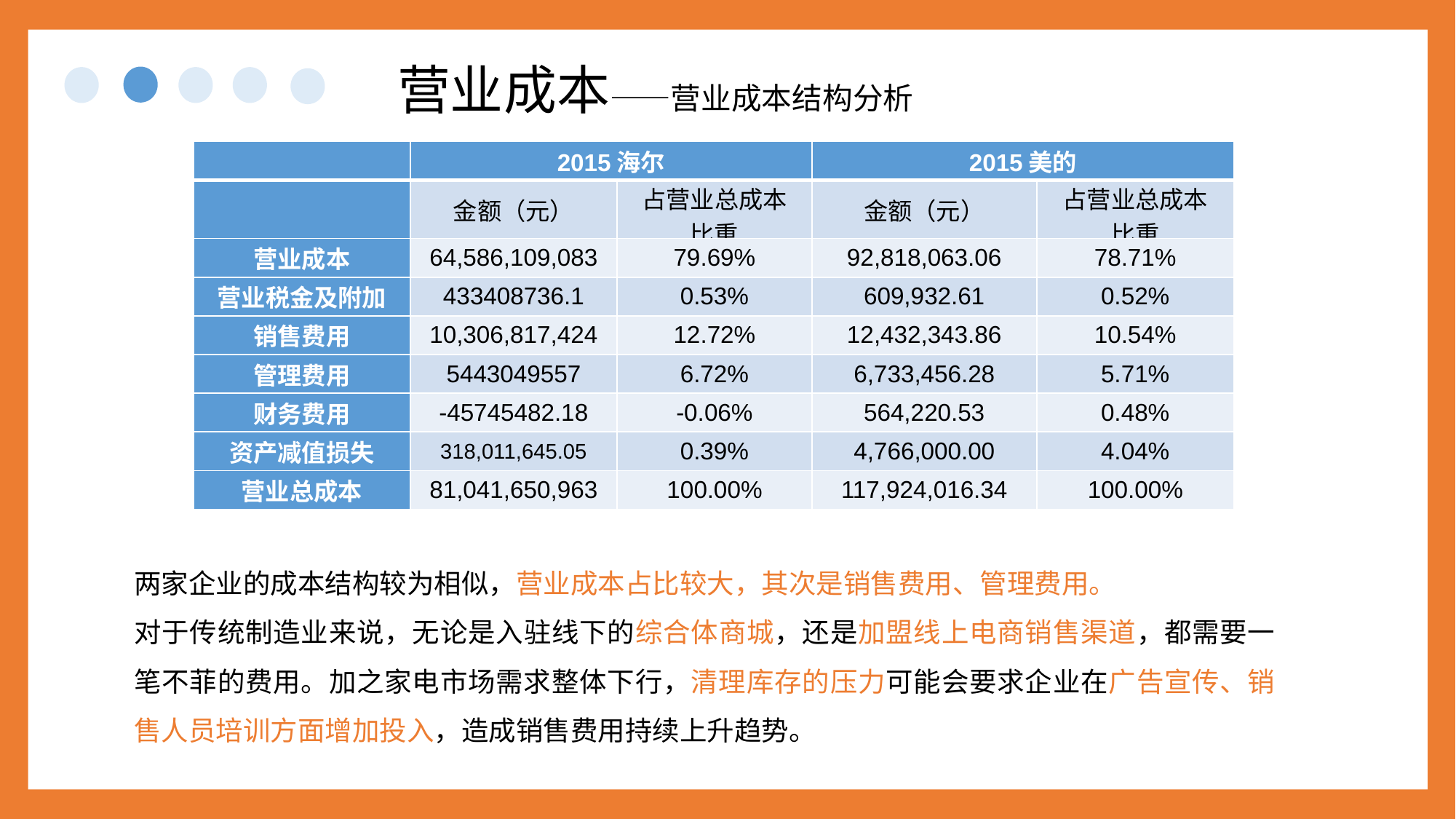

营业成本——营业成本结构分析

|  | 2015海尔 |  | 2015美的 |  |
| --- | --- | --- | --- | --- |
|  | 金额（元） | 占营业总成本 比重 | 金额（元） | 占营业总成本 比重 |
| 营业成本 | 64,586,109,083 | 79.69% | 92,818,063.06 | 78.71% |
| 营业税金及附加 | 433408736.1 | 0.53% | 609,932.61 | 0.52% |
| 销售费用 | 10,306,817,424 | 12.72% | 12,432,343.86 | 10.54% |
| 管理费用 | 5443049557 | 6.72% | 6,733,456.28 | 5.71% |
| 财务费用 | -45745482.18 | -0.06% | 564,220.53 | 0.48% |
| 资产减值损失 | 318,011,645.05 | 0.39% | 4,766,000.00 | 4.04% |
| 营业总成本 | 81,041,650,963 | 100.00% | 117,924,016.34 | 100.00% |
两家企业的成本结构较为相似，营业成本占比较大，其次是销售费用、管理费用。
对于传统制造业来说，无论是入驻线下的综合体商城，还是加盟线上电商销售渠道，都需要一笔不菲的费用。加之家电市场需求整体下行，清理库存的压力可能会要求企业在广告宣传、销售人员培训方面增加投入，造成销售费用持续上升趋势。